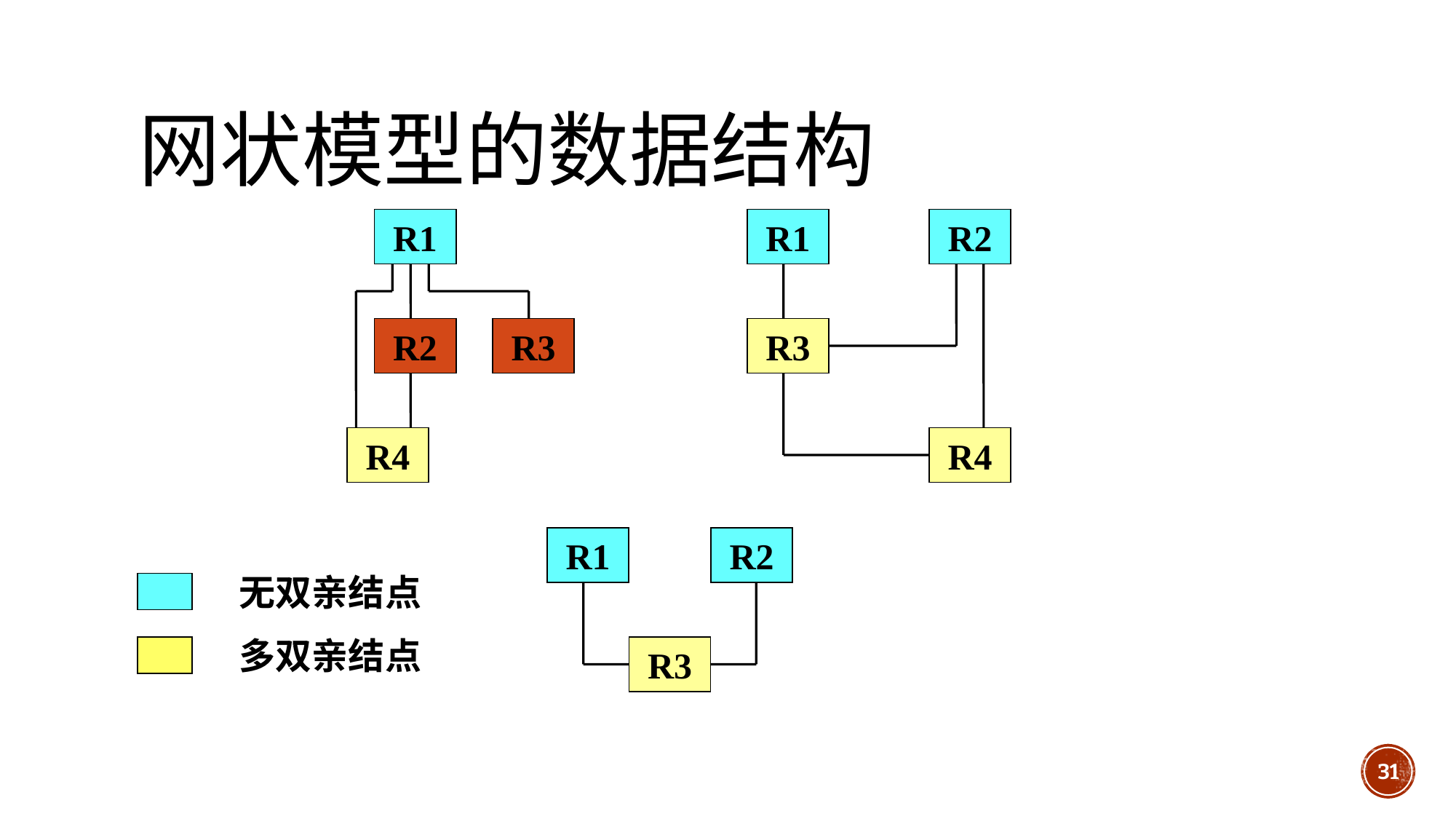

# 网状模型的数据结构
R1
R1
R2

R2
R3
R3

R4
R4

R1
R2

R3

无双亲结点

多双亲结点

31